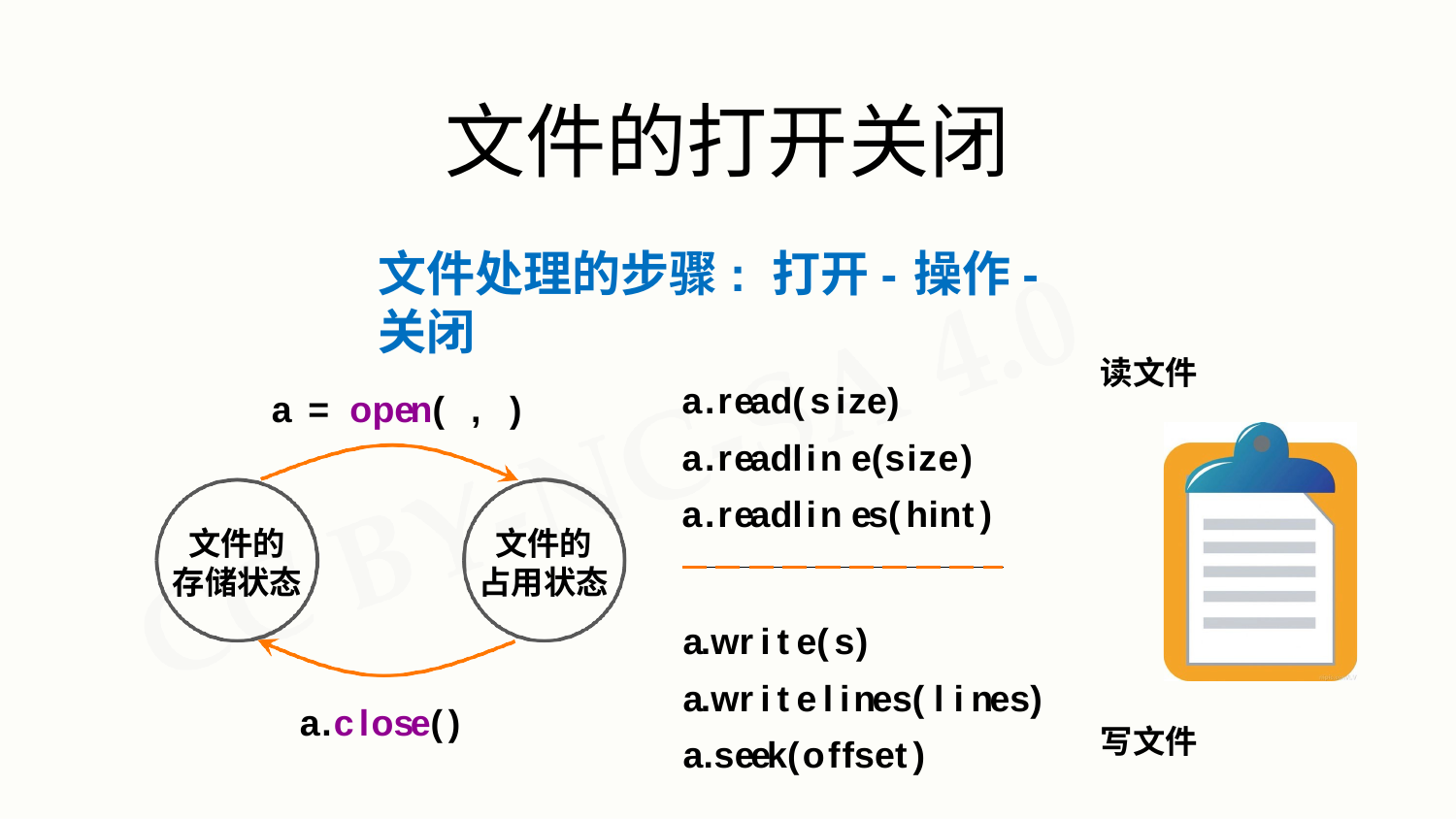

# 文件的打开关闭
文件处理的步骤: 打开-操作-关闭

读文件
a.read(size) a.readline(size) a.readlines(hint)
a  =  open(  ,  )

文件的 存储状态
文件的 占用状态

a.write(s) a.writelines(lines) a.seek(offset)
a.close()
写文件